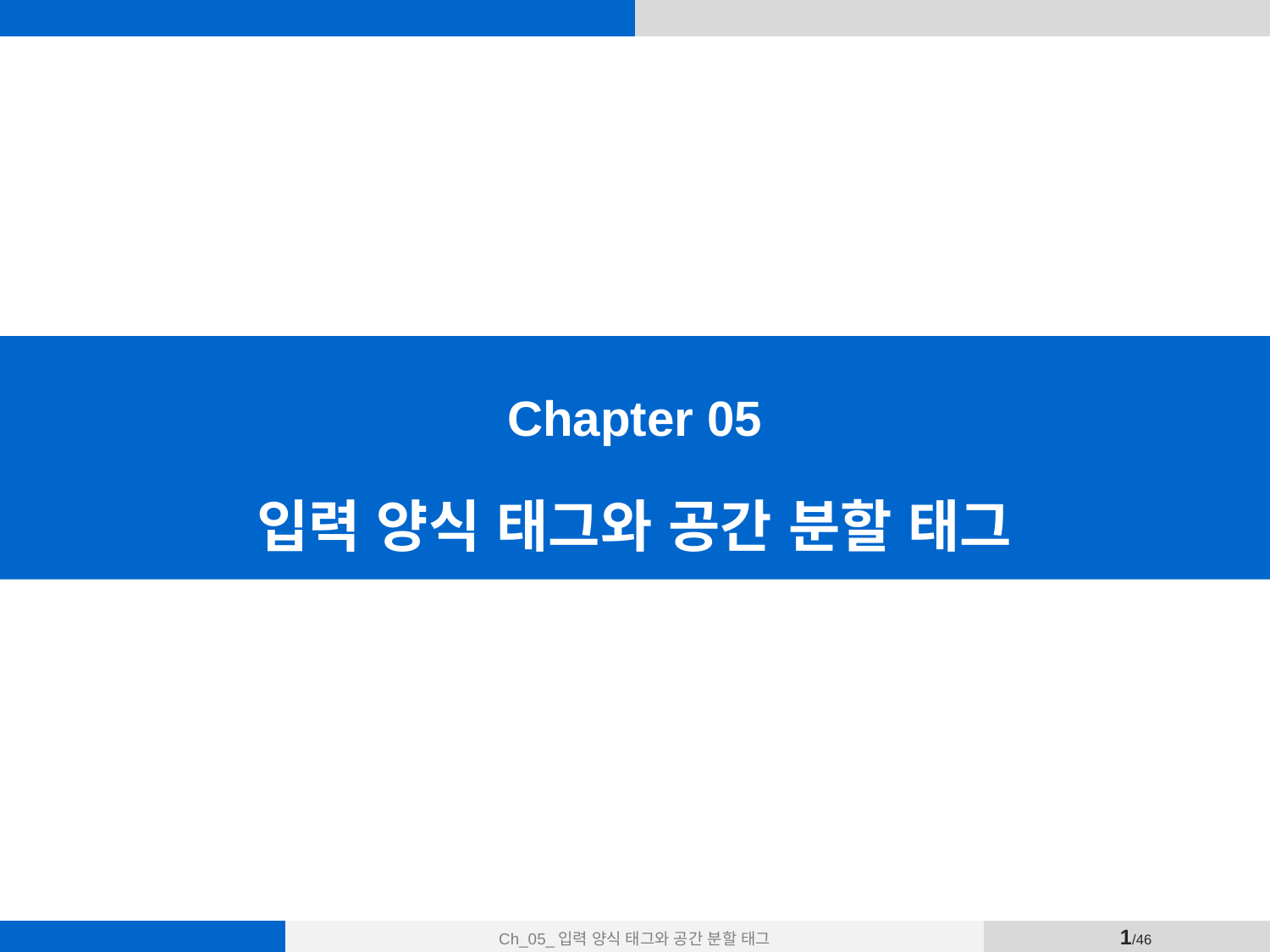

Chapter 05
입력 양식 태그와 공간 분할 태그